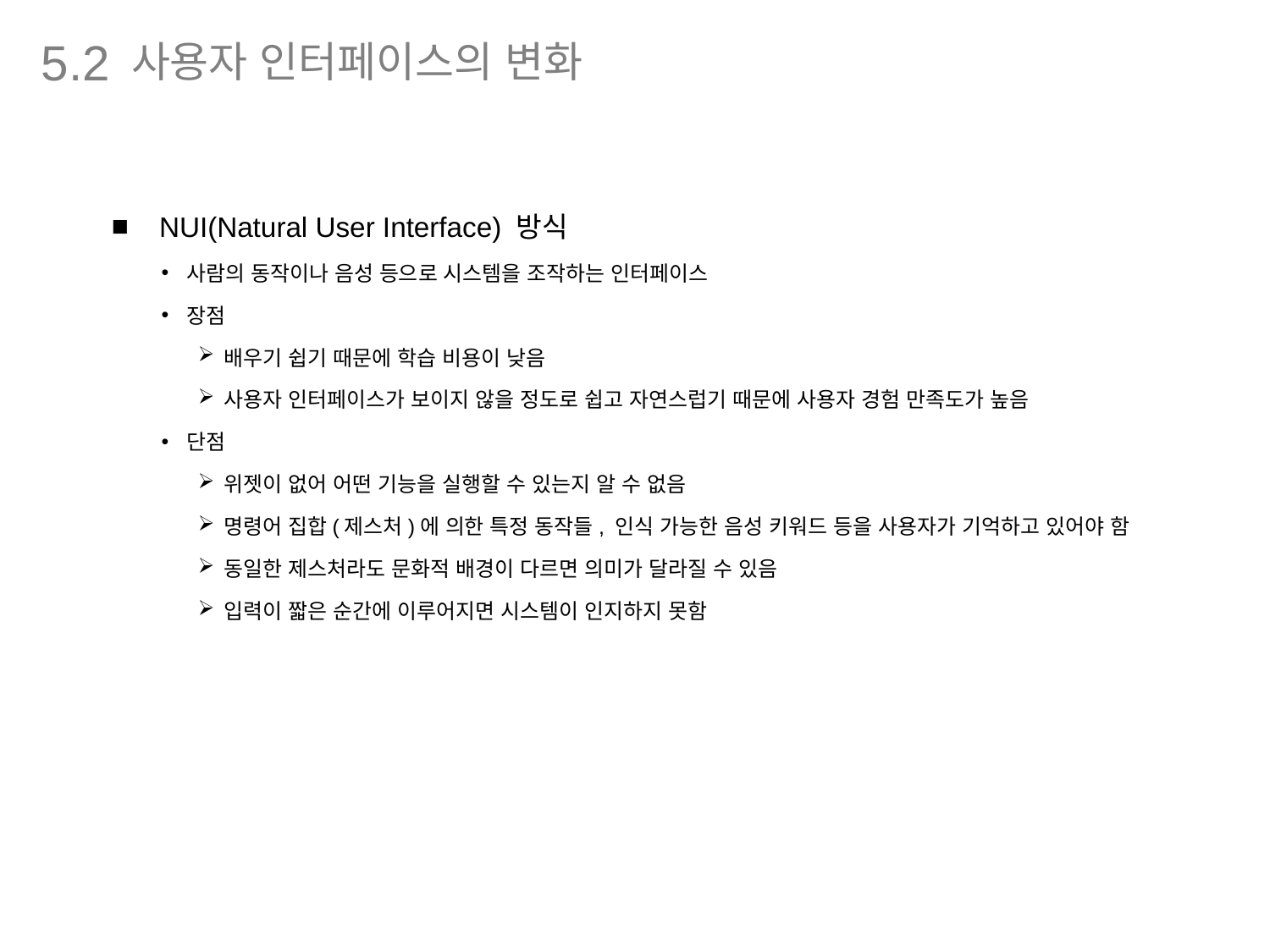

사용자 인터페이스의 변화
5.2
NUI(Natural User Interface) 방식
사람의 동작이나 음성 등으로 시스템을 조작하는 인터페이스
장점
배우기 쉽기 때문에 학습 비용이 낮음
사용자 인터페이스가 보이지 않을 정도로 쉽고 자연스럽기 때문에 사용자 경험 만족도가 높음
단점
위젯이 없어 어떤 기능을 실행할 수 있는지 알 수 없음
명령어 집합(제스처)에 의한 특정 동작들, 인식 가능한 음성 키워드 등을 사용자가 기억하고 있어야 함
동일한 제스처라도 문화적 배경이 다르면 의미가 달라질 수 있음
입력이 짧은 순간에 이루어지면 시스템이 인지하지 못함